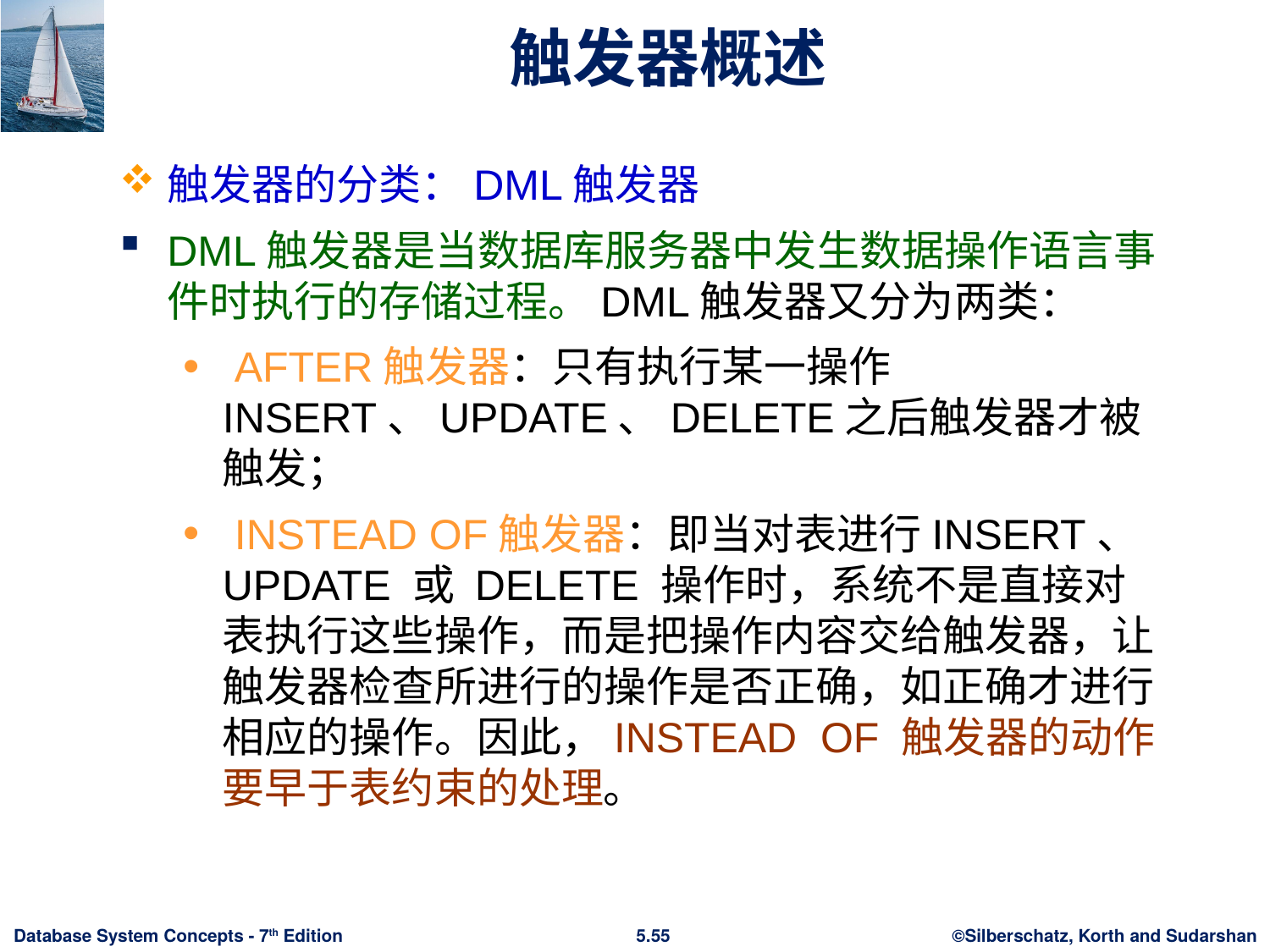

# 触发器概述
触发器的分类：DML触发器
DML触发器是当数据库服务器中发生数据操作语言事件时执行的存储过程。DML触发器又分为两类：
 AFTER触发器：只有执行某一操作INSERT、UPDATE、DELETE之后触发器才被触发；
 INSTEAD OF触发器：即当对表进行INSERT、UPDATE 或 DELETE 操作时，系统不是直接对表执行这些操作，而是把操作内容交给触发器，让触发器检查所进行的操作是否正确，如正确才进行相应的操作。因此，INSTEAD  OF 触发器的动作要早于表约束的处理。